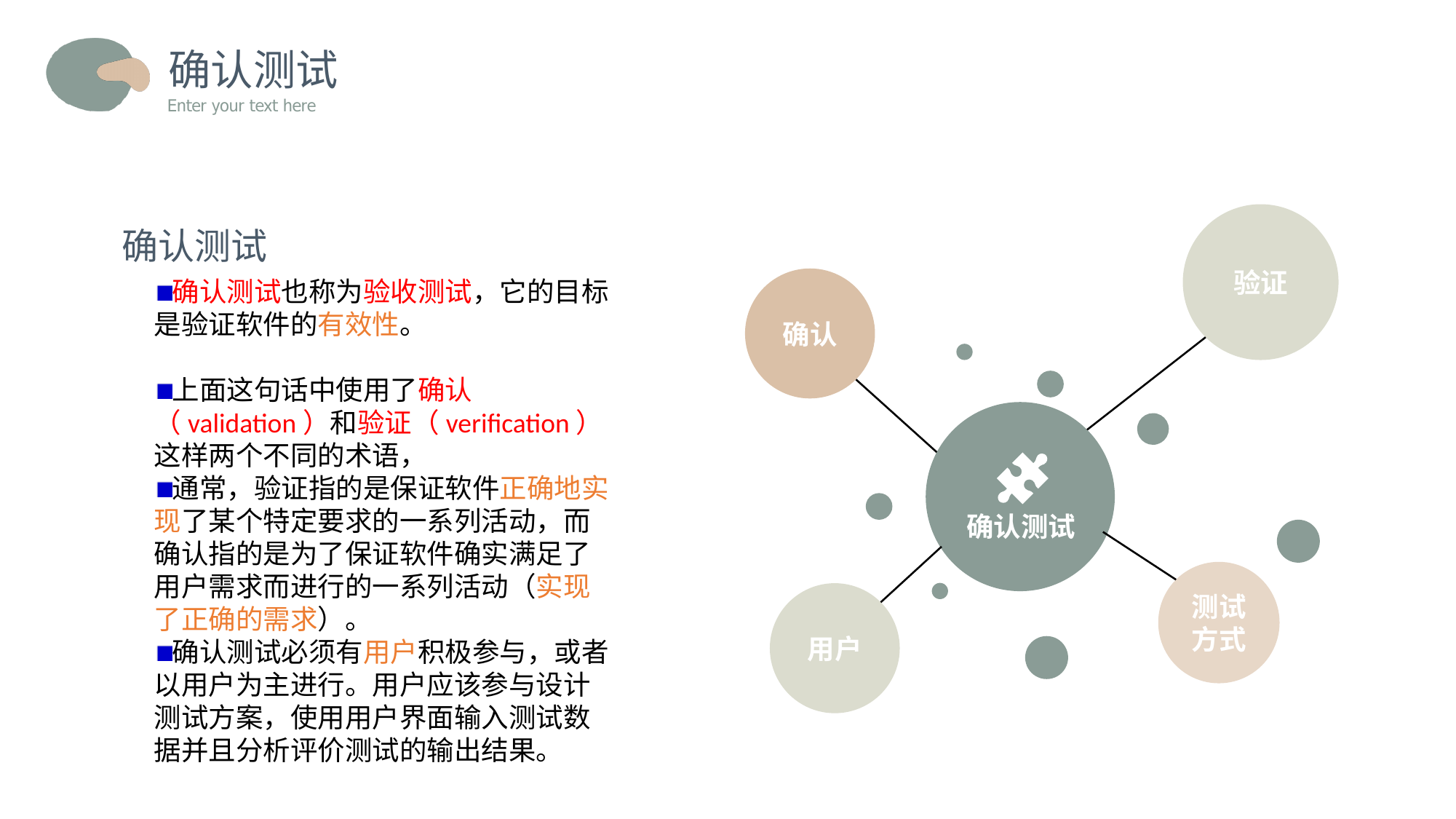

确认测试
Enter your text here
验证
确认

确认测试

测试方式

用户

确认测试
确认测试也称为验收测试，它的目标是验证软件的有效性。

上面这句话中使用了确认（validation）和验证（verification）这样两个不同的术语，
通常，验证指的是保证软件正确地实现了某个特定要求的一系列活动，而确认指的是为了保证软件确实满足了用户需求而进行的一系列活动（实现了正确的需求）。
确认测试必须有用户积极参与，或者以用户为主进行。用户应该参与设计测试方案，使用用户界面输入测试数据并且分析评价测试的输出结果。